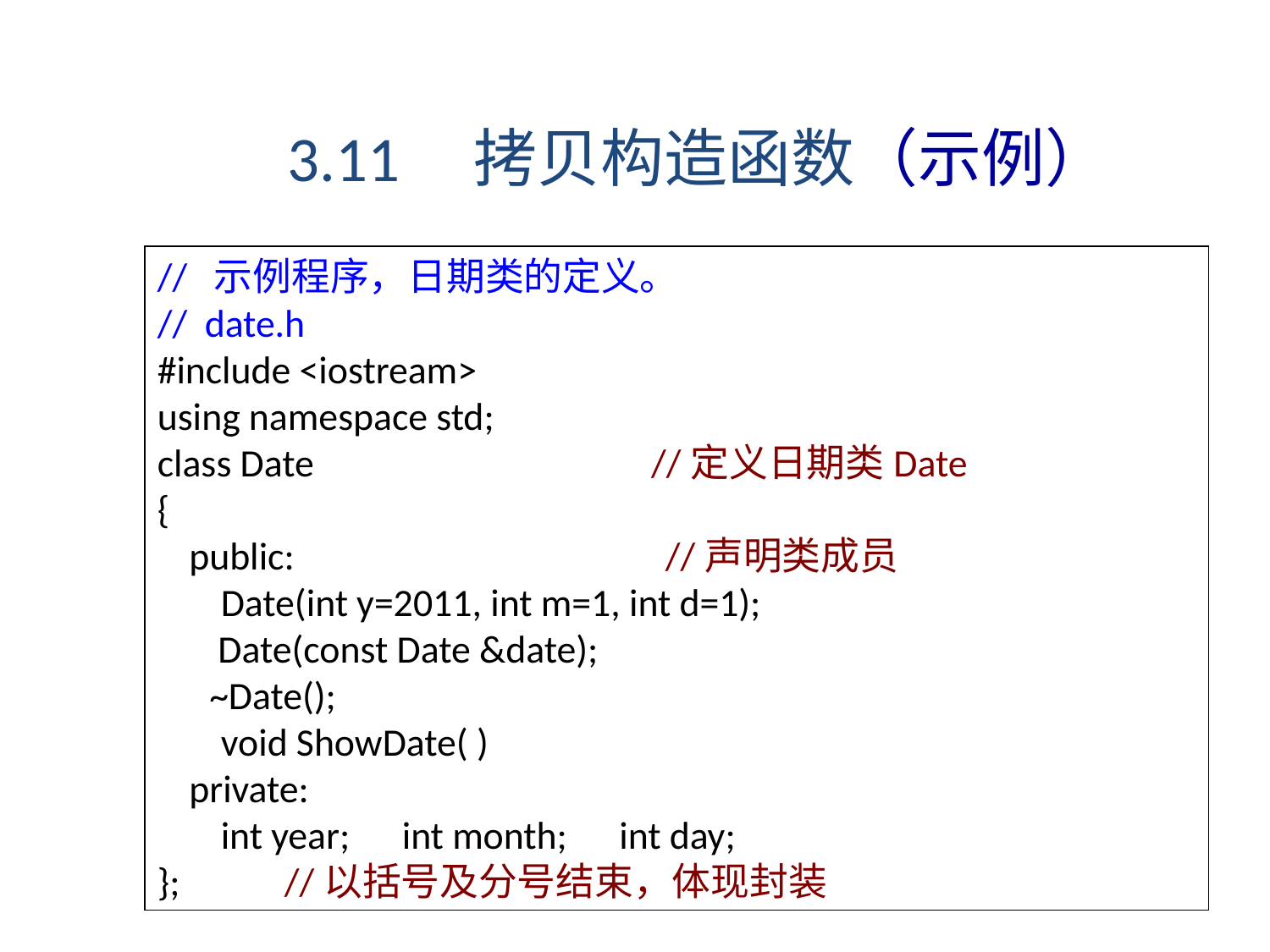

3.11    拷贝构造函数（示例）
//  示例程序，日期类的定义。
//  date.h
#include <iostream>
using namespace std;
class Date 		             //定义日期类Date
{
	public: 			//声明类成员
		Date(int y=2011, int m=1, int d=1);
       Date(const Date &date);
      ~Date();
		void ShowDate( )
  	private:
		int year;      int month;      int day;
}; 			//以括号及分号结束，体现封装